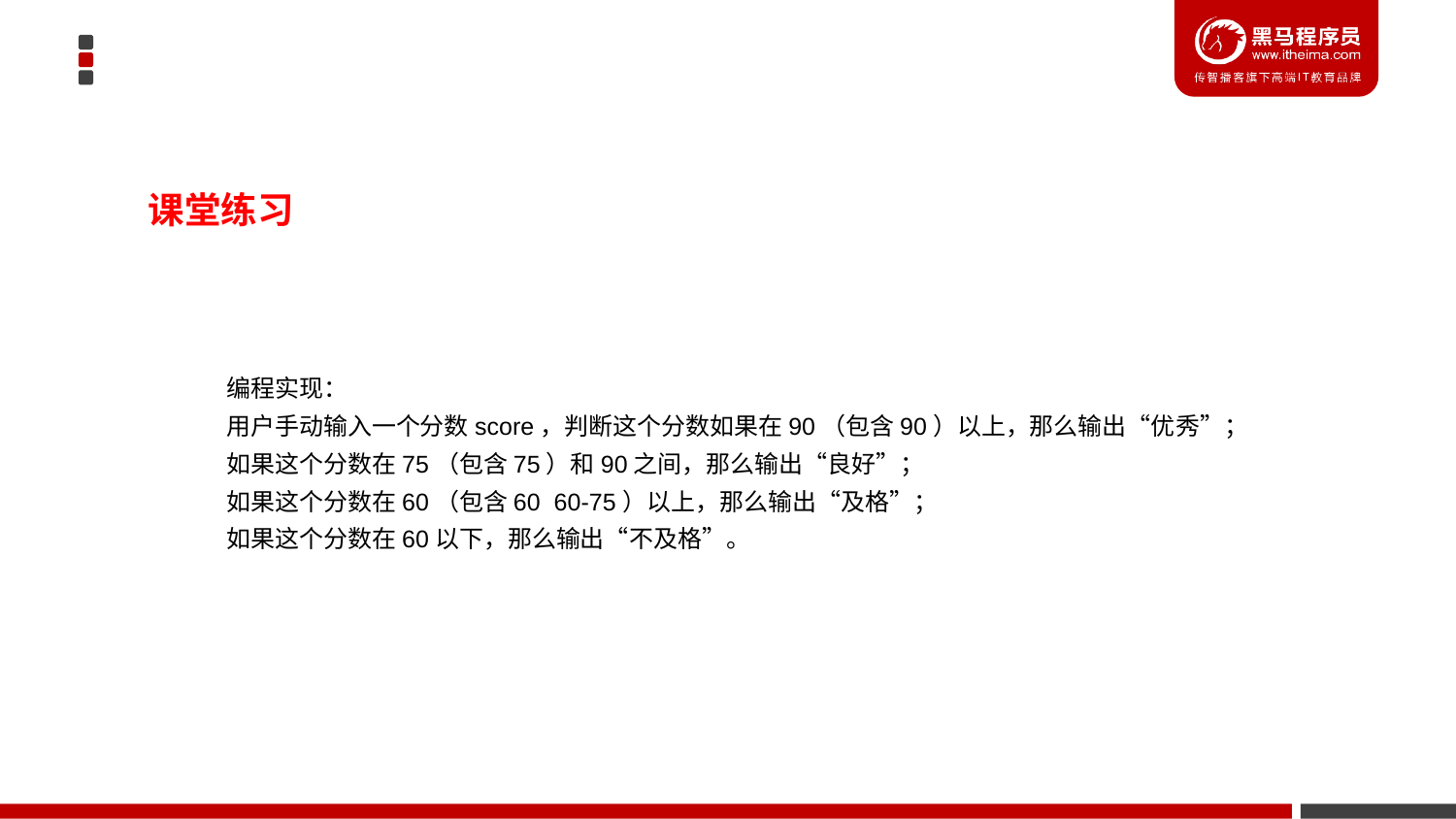

课堂练习
编程实现：
用户手动输入一个分数score，判断这个分数如果在90（包含90）以上，那么输出“优秀”；
如果这个分数在75（包含75）和90之间，那么输出“良好”；
如果这个分数在60（包含60  60-75）以上，那么输出“及格”；
如果这个分数在60以下，那么输出“不及格”。